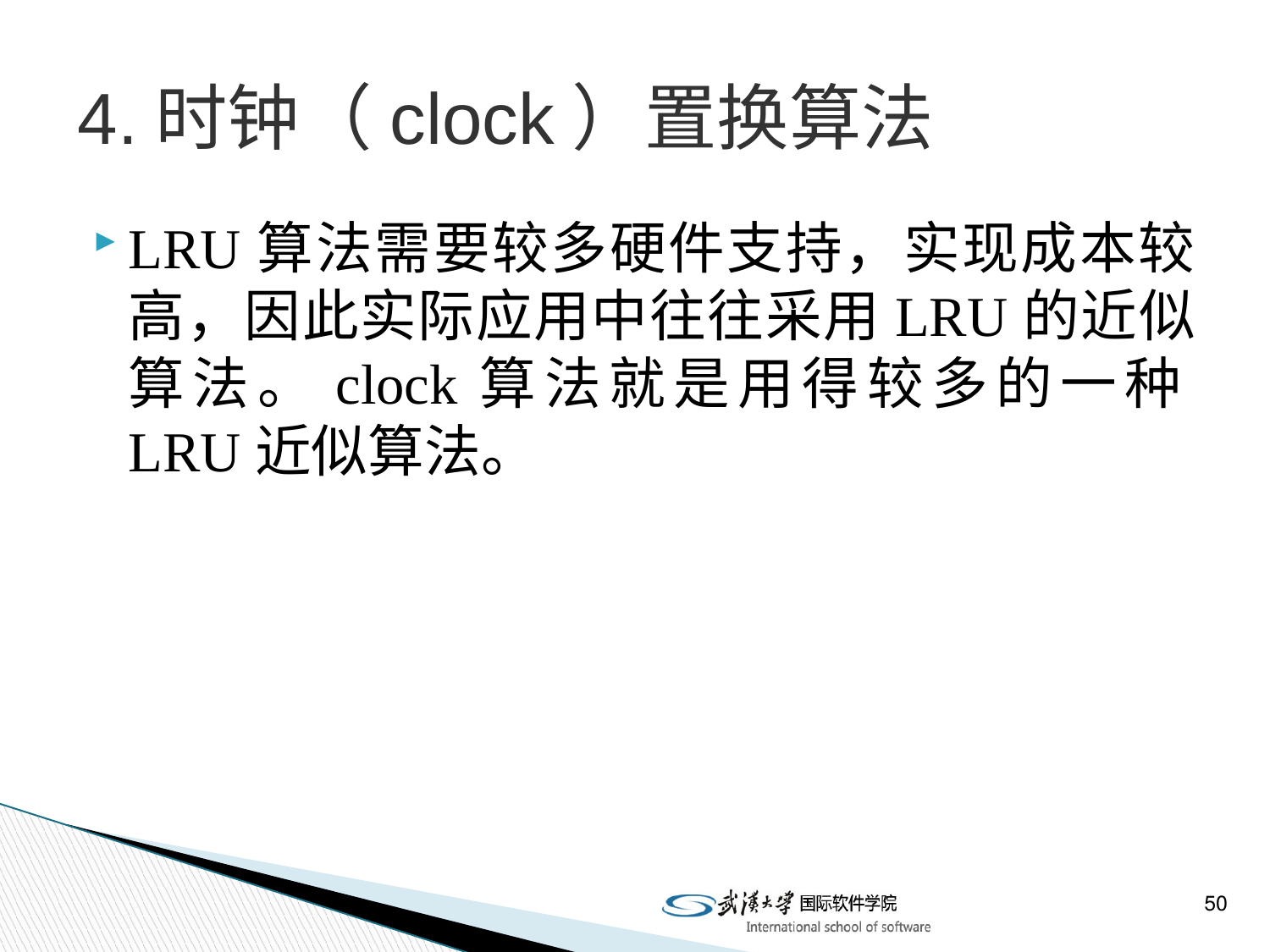

# 4.时钟（clock）置换算法
LRU算法需要较多硬件支持，实现成本较高，因此实际应用中往往采用LRU的近似算法。clock算法就是用得较多的一种LRU近似算法。